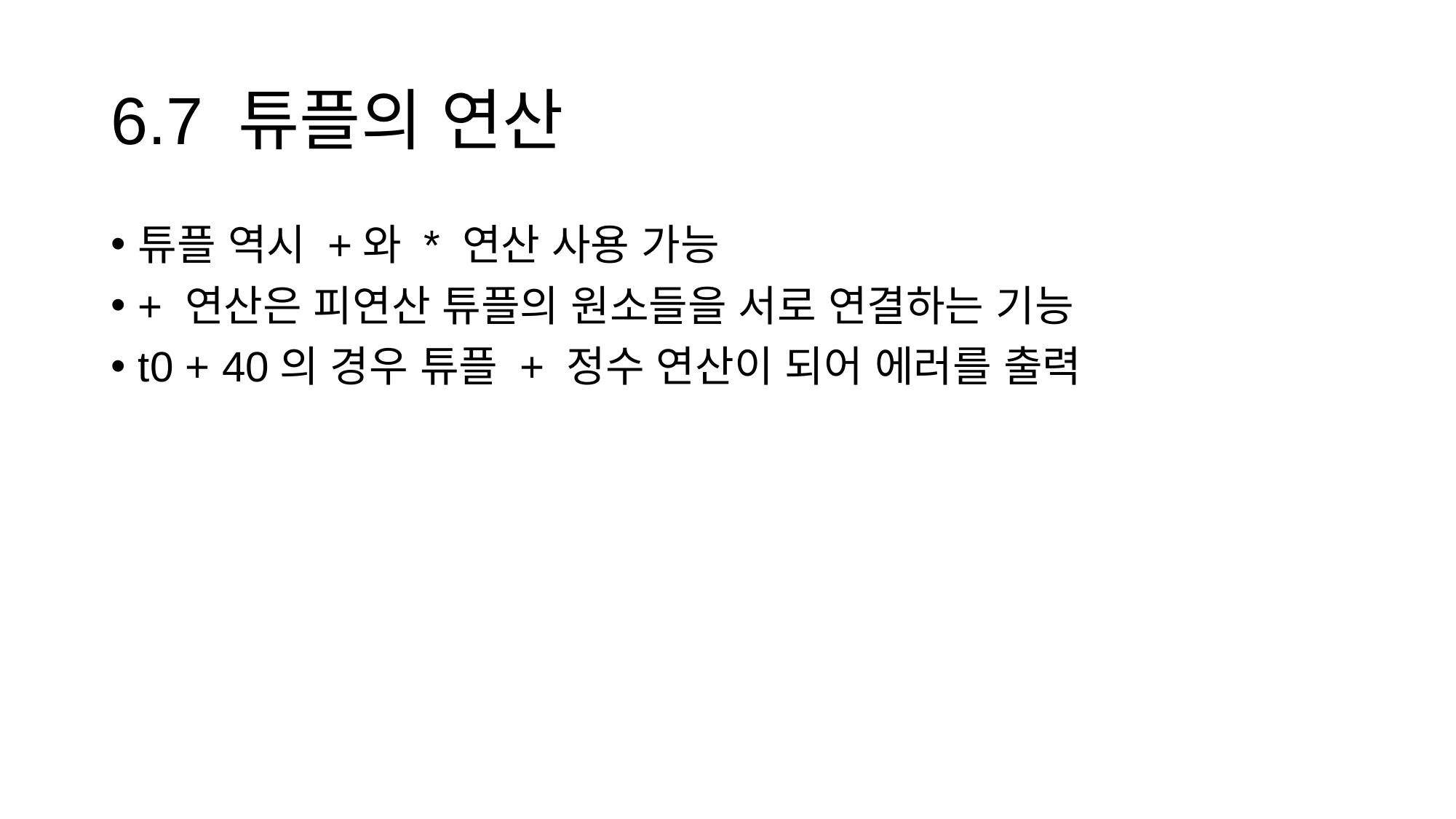

# 6.7 튜플의 연산
튜플 역시 +와 * 연산 사용 가능
+ 연산은 피연산 튜플의 원소들을 서로 연결하는 기능
t0 + 40의 경우 튜플 + 정수 연산이 되어 에러를 출력